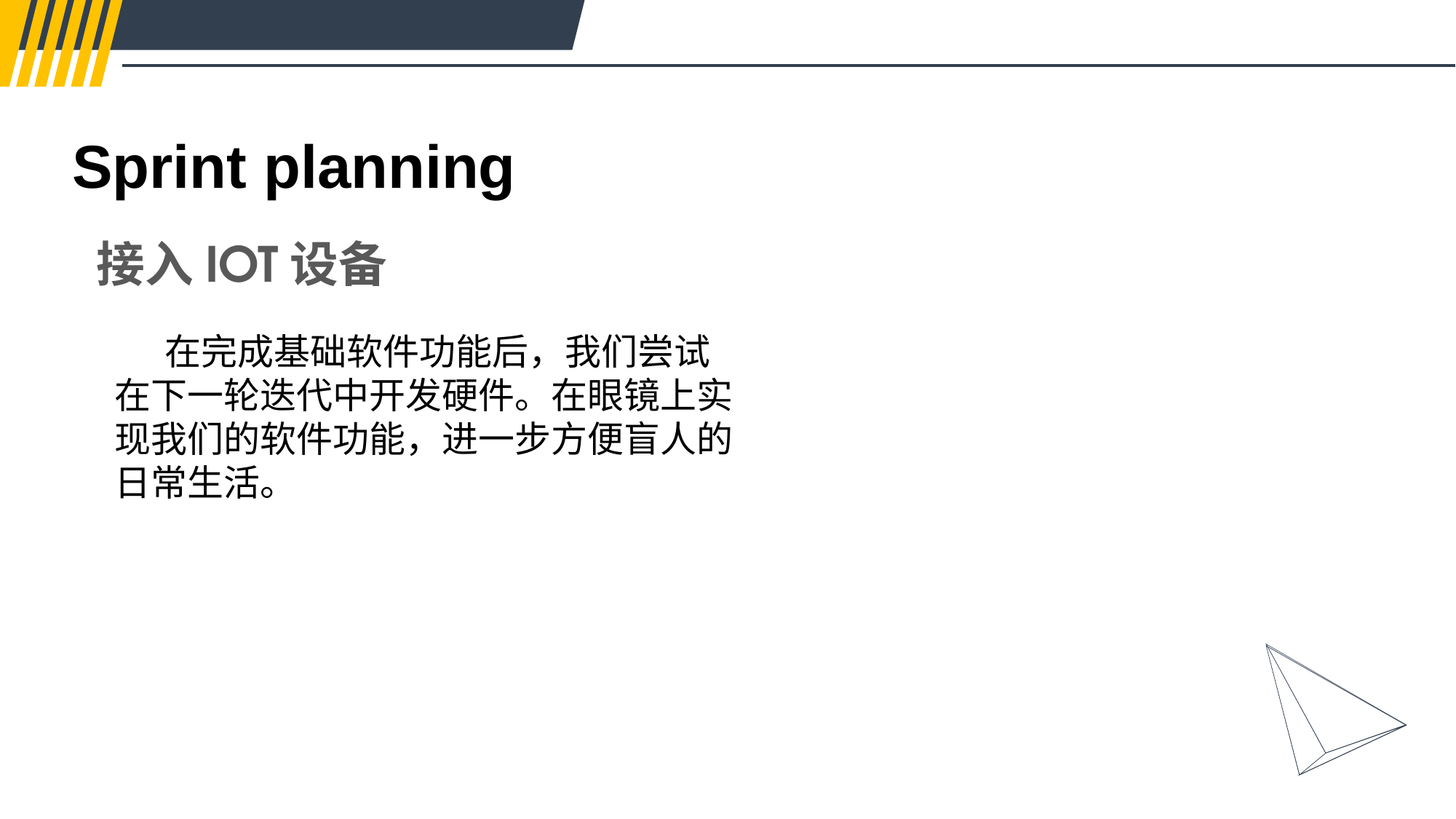

Sprint planning
接入IOT设备
       在完成基础软件功能后，我们尝试在下一轮迭代中开发硬件。在眼镜上实现我们的软件功能，进一步方便盲人的日常生活。